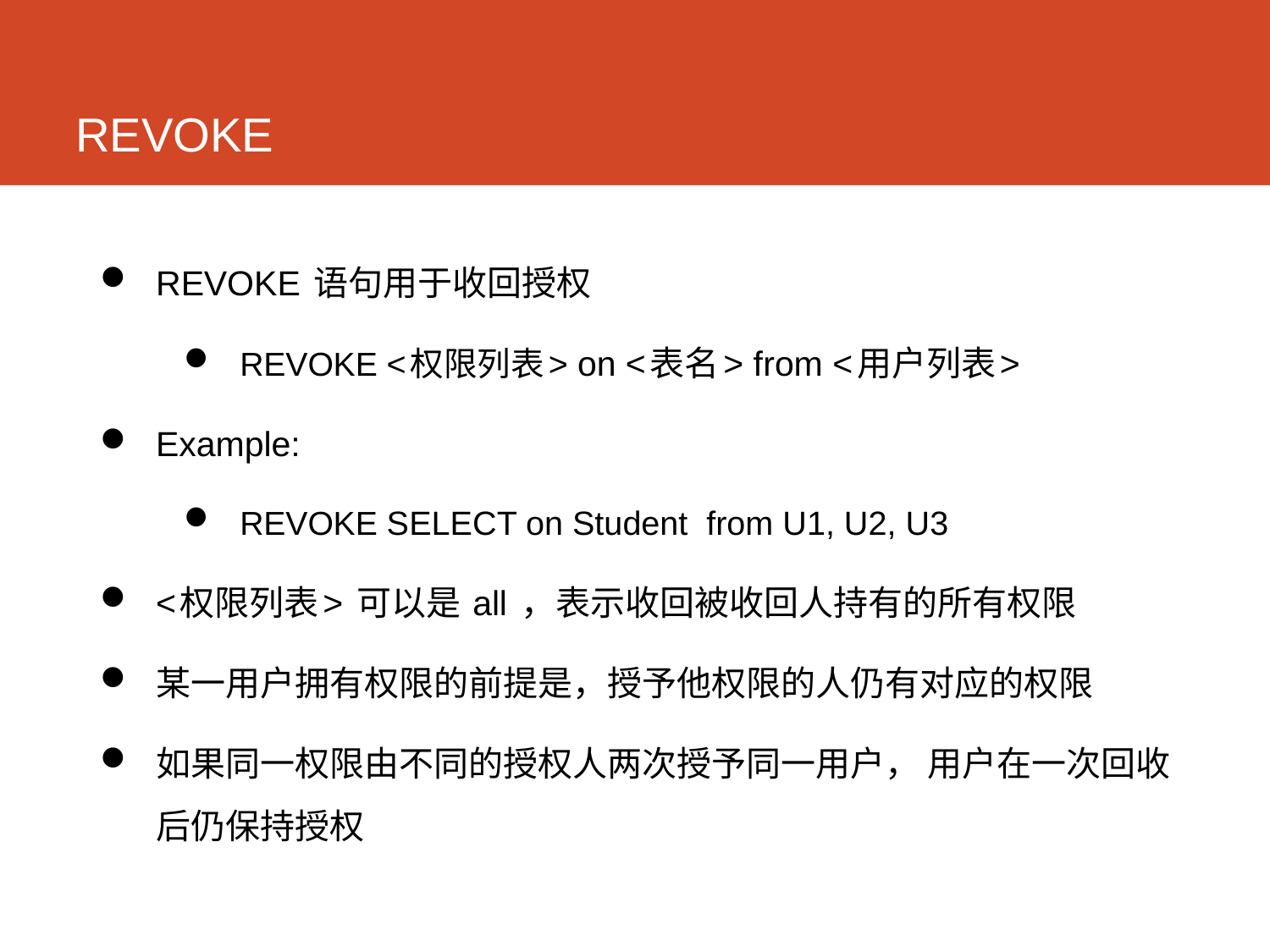

# REVOKE
REVOKE 语句用于收回授权
REVOKE <权限列表> on <表名> from <用户列表>
Example:
REVOKE SELECT on Student  from U1, U2, U3
<权限列表> 可以是 all ，表示收回被收回人持有的所有权限
某一用户拥有权限的前提是，授予他权限的人仍有对应的权限
如果同一权限由不同的授权人两次授予同一用户， 用户在一次回收后仍保持授权